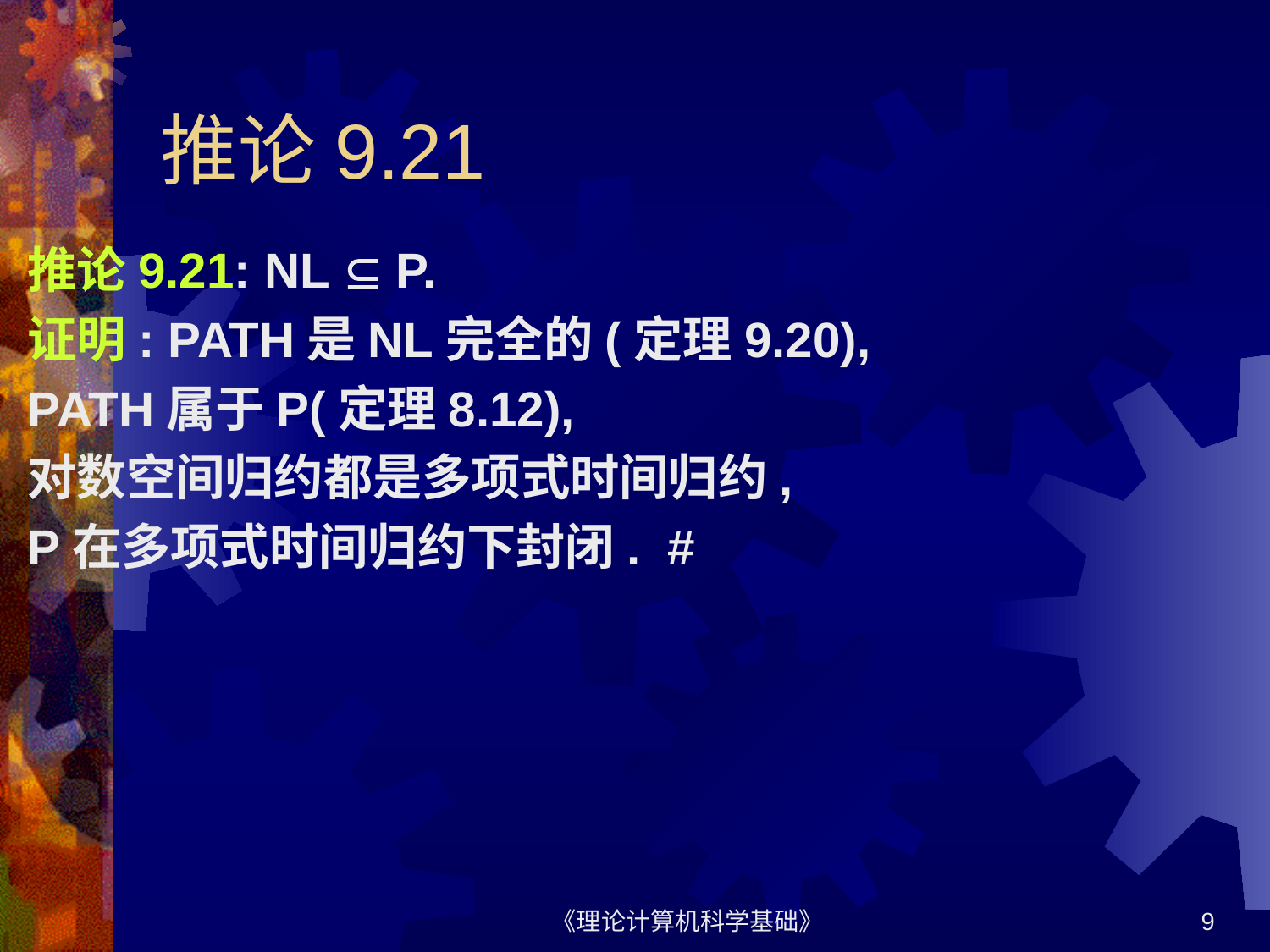

# 推论9.21
推论9.21: NL ⊆ P.
证明: PATH是NL完全的(定理9.20),
PATH属于P(定理8.12),
对数空间归约都是多项式时间归约,
P在多项式时间归约下封闭.  #
《理论计算机科学基础》
9